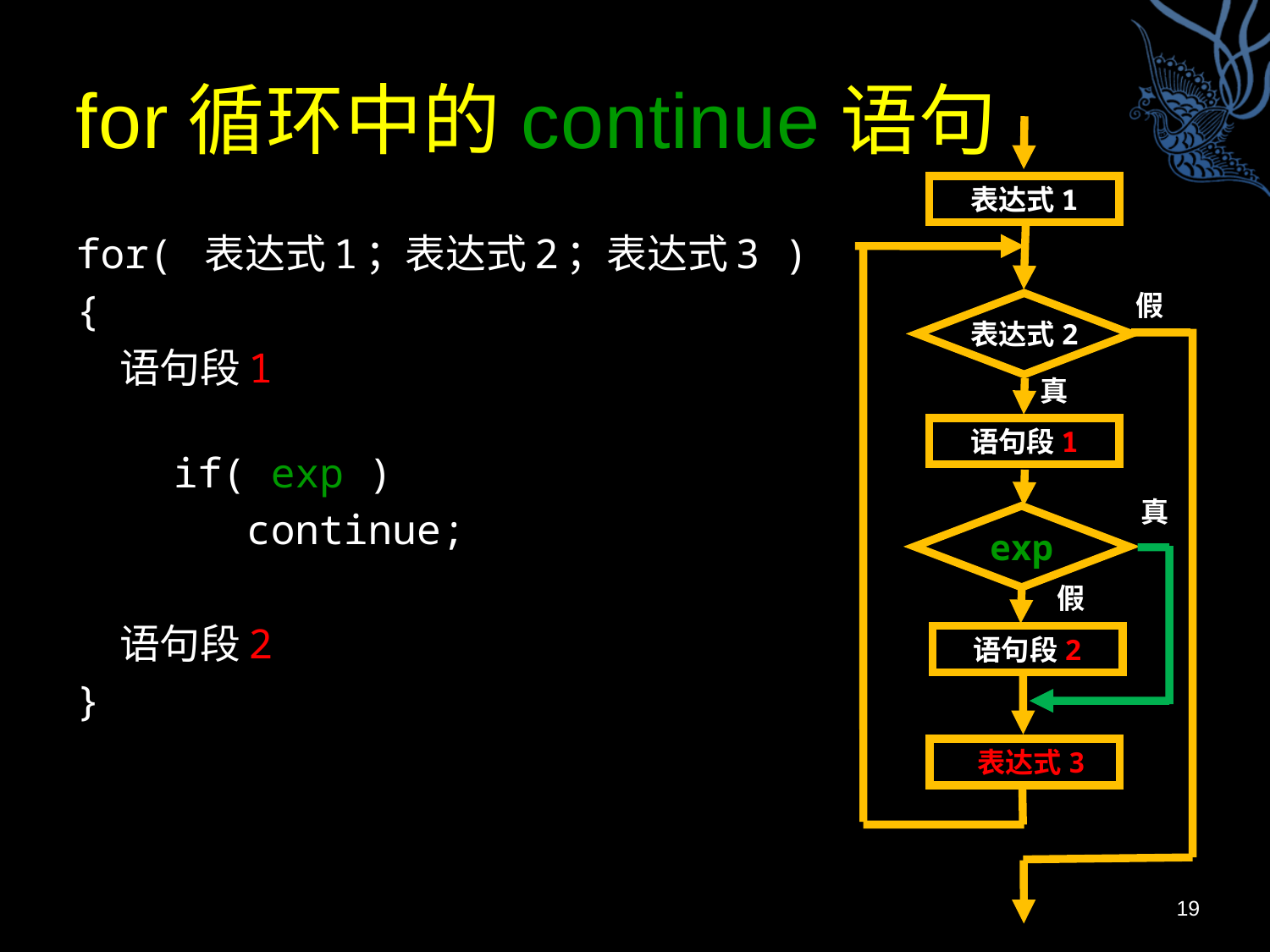

# for循环中的continue语句

表达式1

假
表达式2

真

语句段1

真
exp

假

语句段2

 表达式3

for( 表达式1；表达式2；表达式3 )
{
    语句段1
    if( exp )
       continue;

    语句段2
}

19